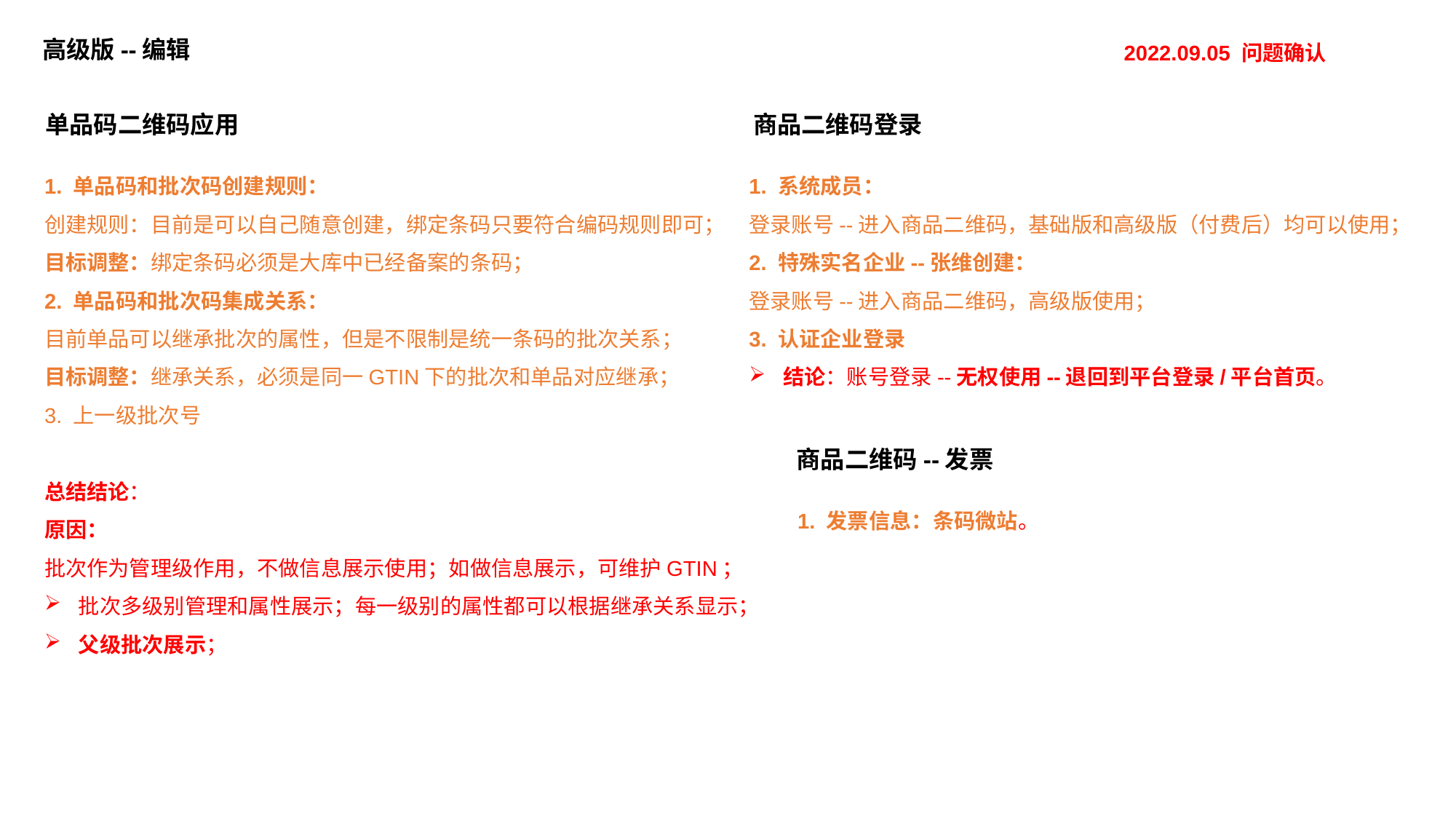

高级版--编辑
2022.09.05 问题确认
单品码二维码应用
商品二维码登录
1. 单品码和批次码创建规则：
创建规则：目前是可以自己随意创建，绑定条码只要符合编码规则即可；
目标调整：绑定条码必须是大库中已经备案的条码；
2. 单品码和批次码集成关系：
目前单品可以继承批次的属性，但是不限制是统一条码的批次关系；
目标调整：继承关系，必须是同一GTIN下的批次和单品对应继承；
3. 上一级批次号

总结结论：
原因：
批次作为管理级作用，不做信息展示使用；如做信息展示，可维护GTIN；
批次多级别管理和属性展示；每一级别的属性都可以根据继承关系显示；
父级批次展示；
1. 系统成员：
登录账号--进入商品二维码，基础版和高级版（付费后）均可以使用；
2. 特殊实名企业--张维创建：
登录账号--进入商品二维码，高级版使用；
3. 认证企业登录
结论：账号登录--无权使用--退回到平台登录/平台首页。
商品二维码--发票
1. 发票信息：条码微站。